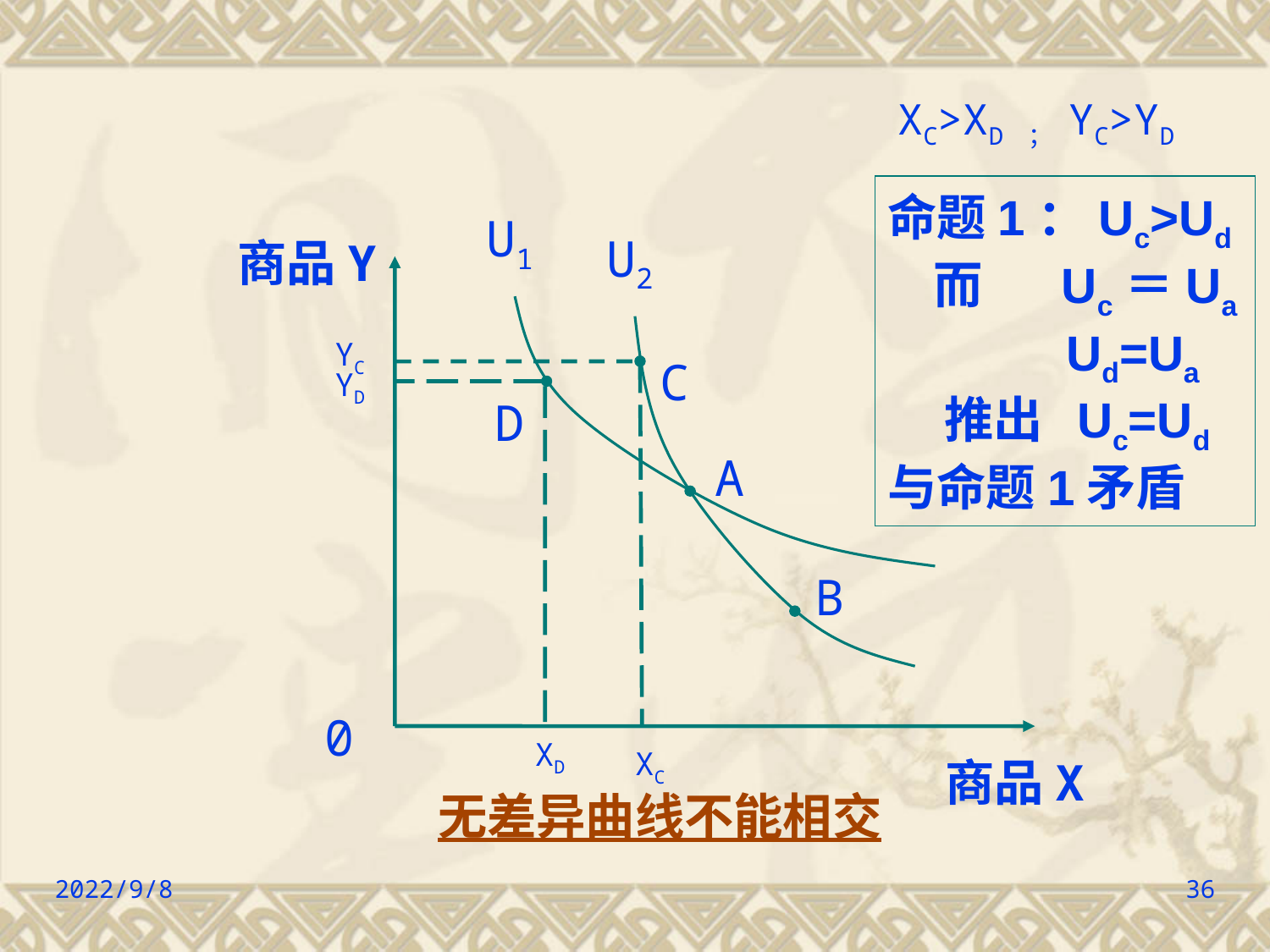

XC>XD ； YC>YD
命题1：Uc>Ud
   而      Uc＝Ua
             Ud=Ua
    推出  Uc=Ud
与命题1矛盾
U1
商品Y
U2

YC
YD

C

D

A

B

0
XD

XC
商品X
无差异曲线不能相交
2022/9/8
36